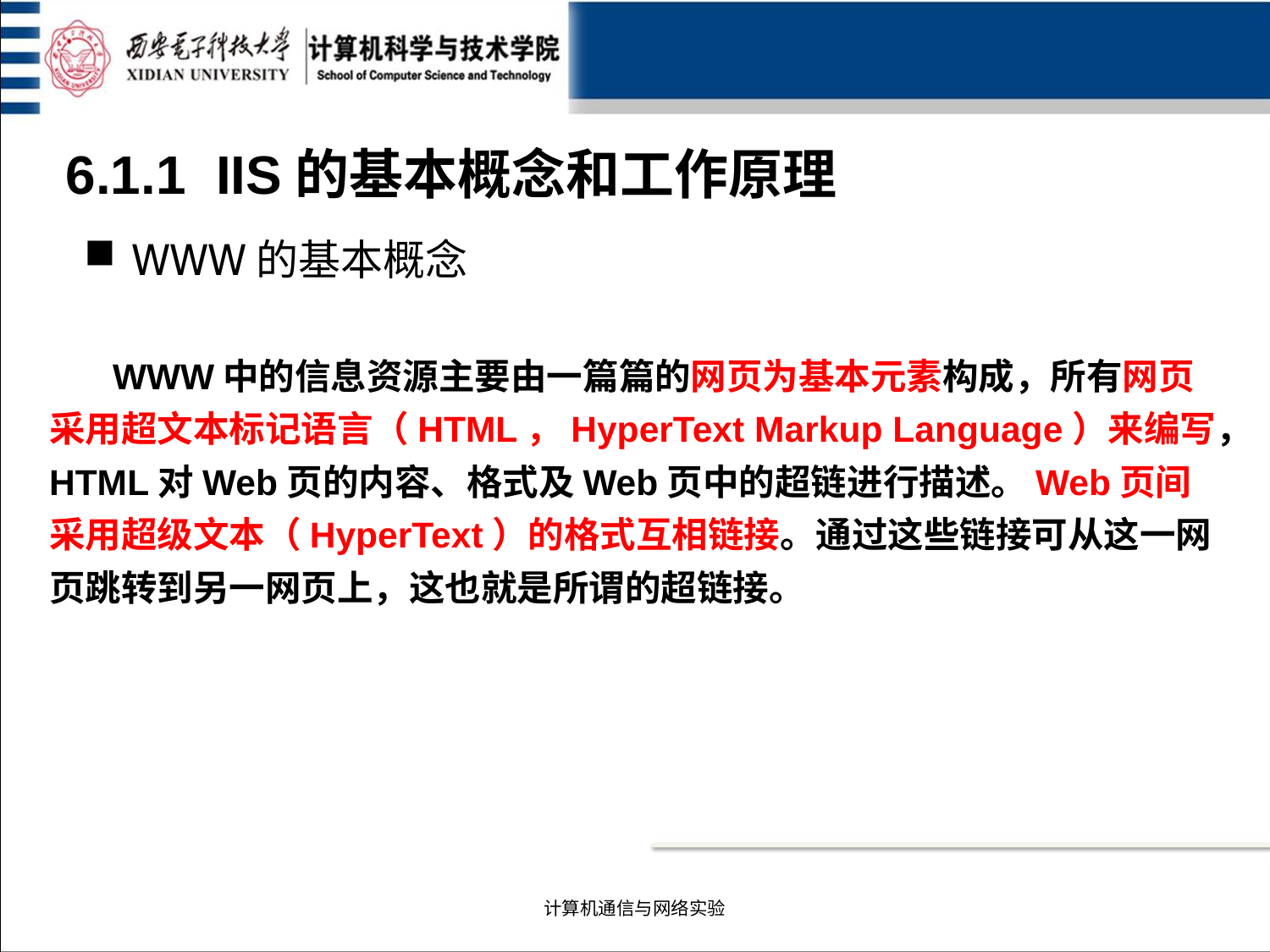

6.1.1  IIS的基本概念和工作原理
WWW的基本概念
WWW中的信息资源主要由一篇篇的网页为基本元素构成，所有网页采用超文本标记语言（HTML，HyperText Markup Language）来编写，HTML对Web页的内容、格式及Web页中的超链进行描述。Web页间采用超级文本（HyperText）的格式互相链接。通过这些链接可从这一网页跳转到另一网页上，这也就是所谓的超链接。
计算机通信与网络实验